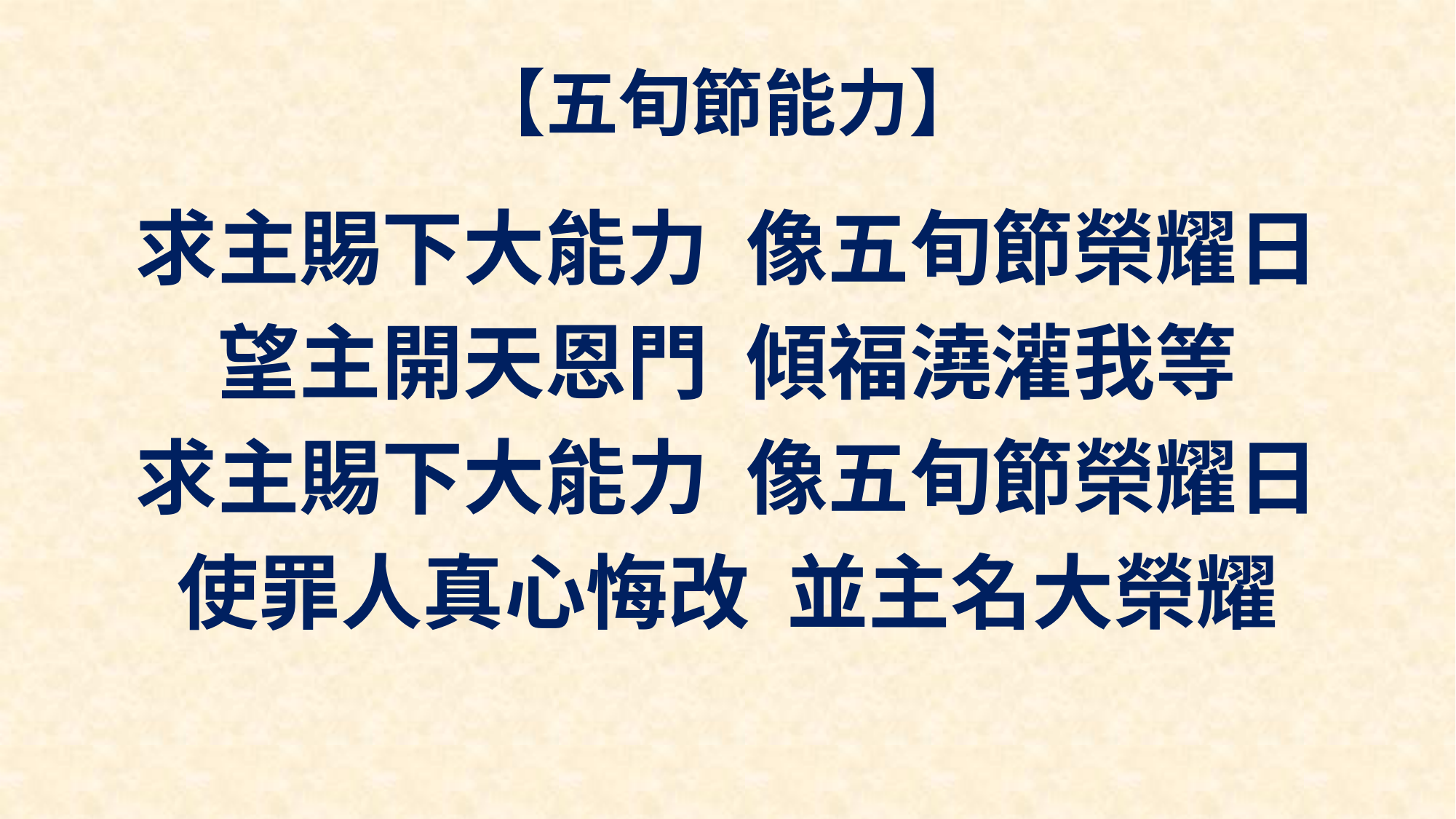

# 【五旬節能力】
求主賜下大能力  像五旬節榮耀日
望主開天恩門  傾福澆灌我等
求主賜下大能力  像五旬節榮耀日
使罪人真心悔改  並主名大榮耀